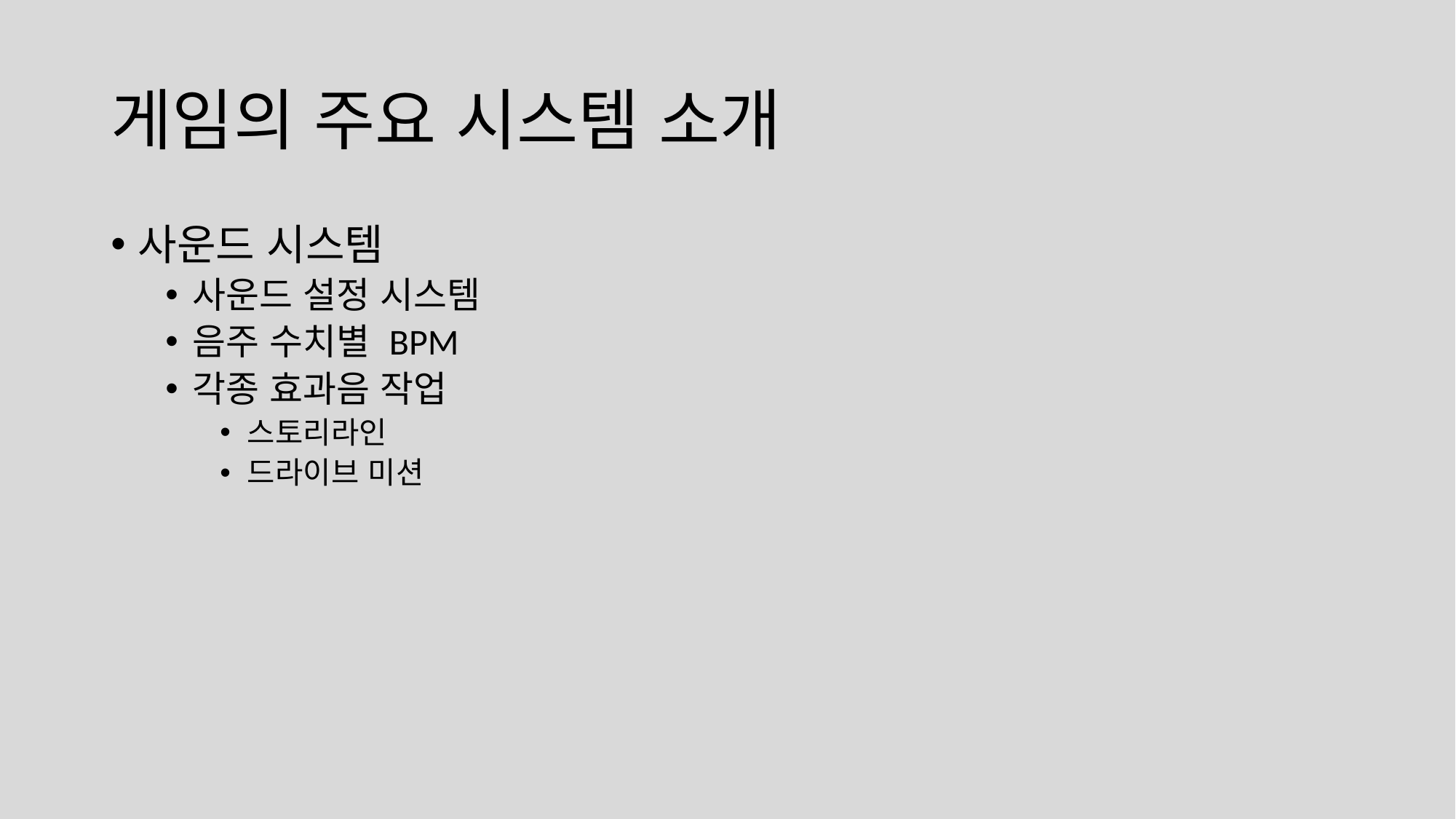

# 게임의 주요 시스템 소개
사운드 시스템
사운드 설정 시스템
음주 수치별 BPM
각종 효과음 작업
스토리라인
드라이브 미션